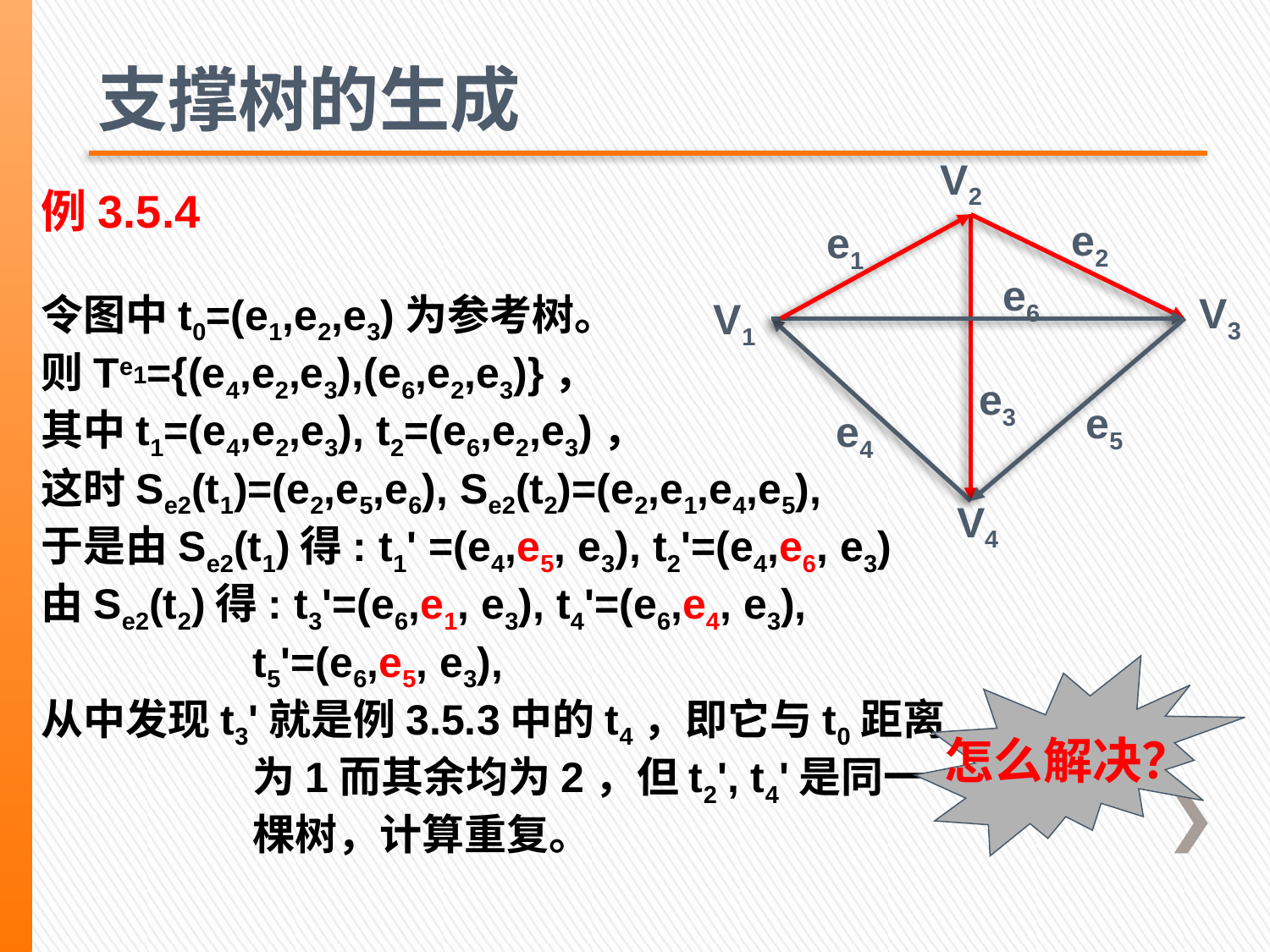

# 支撑树的生成
V2
例3.5.4

令图中t0=(e1,e2,e3)为参考树。
则Te1={(e4,e2,e3),(e6,e2,e3)}，
其中t1=(e4,e2,e3), t2=(e6,e2,e3)，
这时Se2(t1)=(e2,e5,e6), Se2(t2)=(e2,e1,e4,e5),
于是由Se2(t1)得: t1' =(e4,e5, e3), t2'=(e4,e6, e3)
由Se2(t2)得: t3'=(e6,e1, e3), t4'=(e6,e4, e3), t5'=(e6,e5, e3),
从中发现t3'就是例3.5.3中的t4，即它与t0距离为1而其余均为2，但t2', t4'是同一棵树，计算重复。

e2
e1
e6
V3
V1
e3
e5
e4
V4
怎么解决？